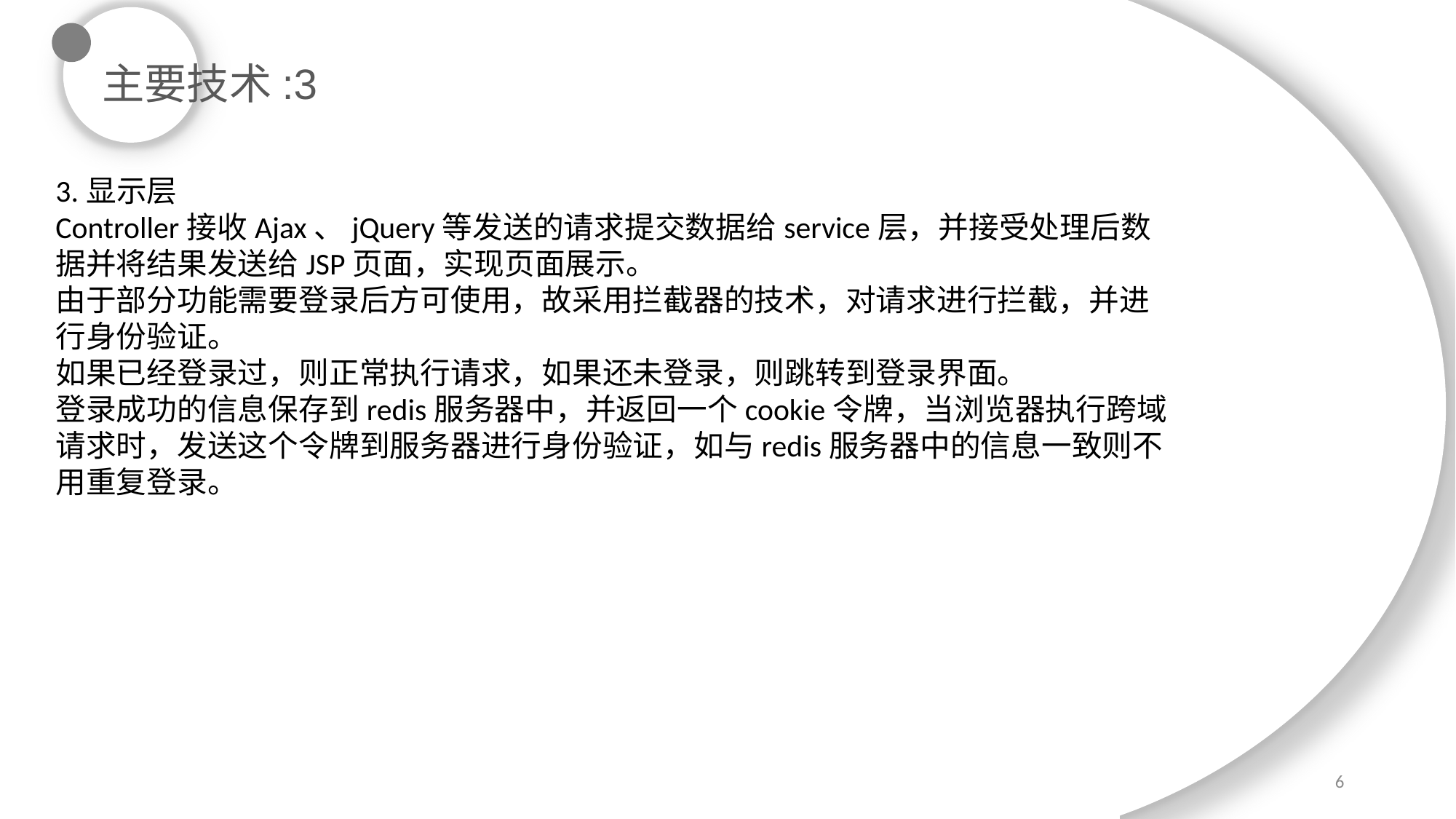

主要技术:3
3.显示层
Controller接收Ajax、jQuery等发送的请求提交数据给service层，并接受处理后数据并将结果发送给JSP页面，实现页面展示。
由于部分功能需要登录后方可使用，故采用拦截器的技术，对请求进行拦截，并进行身份验证。
如果已经登录过，则正常执行请求，如果还未登录，则跳转到登录界面。
登录成功的信息保存到redis服务器中，并返回一个cookie令牌，当浏览器执行跨域请求时，发送这个令牌到服务器进行身份验证，如与redis服务器中的信息一致则不用重复登录。
6